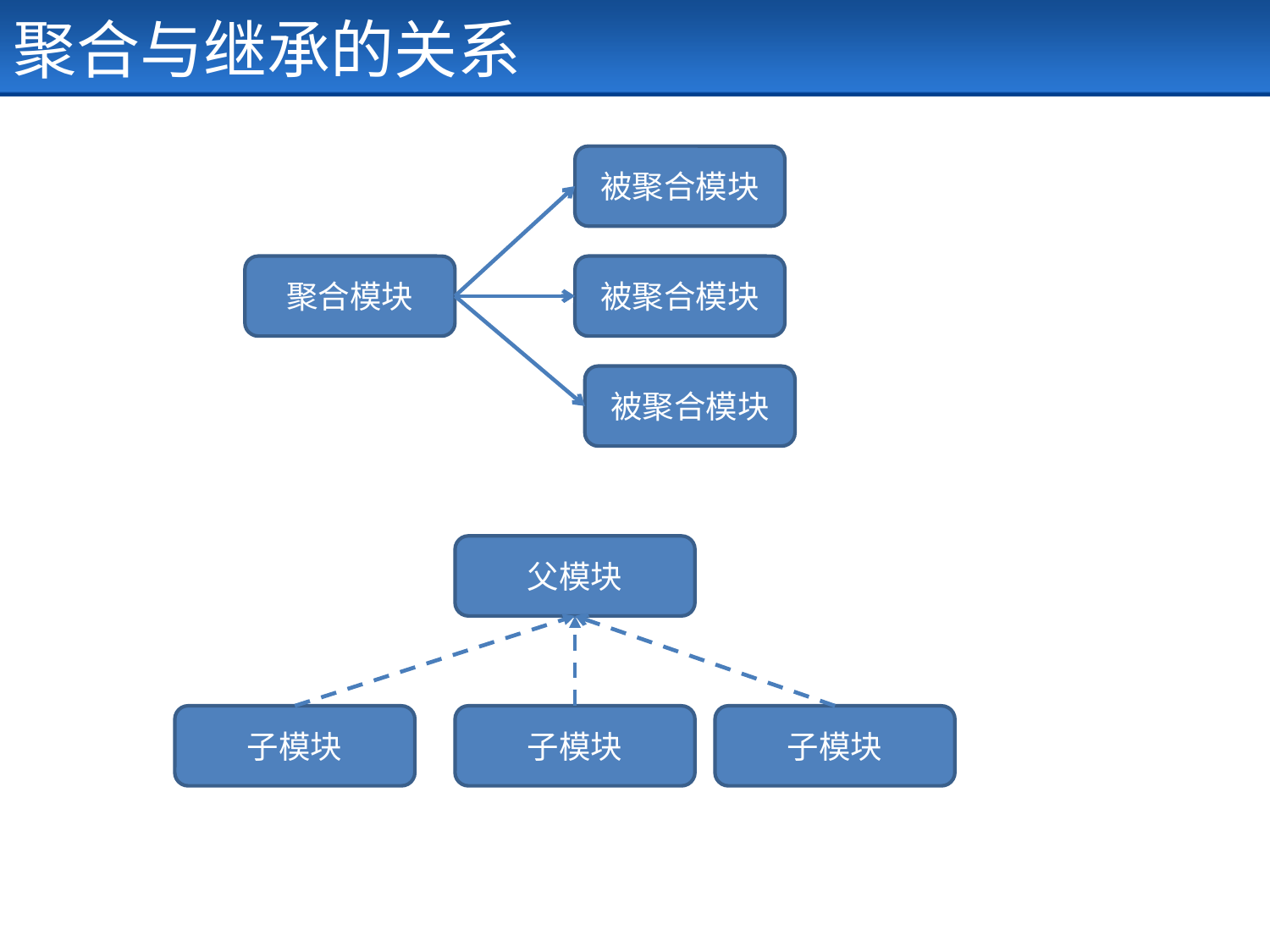

# 聚合与继承的关系
被聚合模块
聚合模块
被聚合模块
被聚合模块
父模块
子模块
子模块
子模块